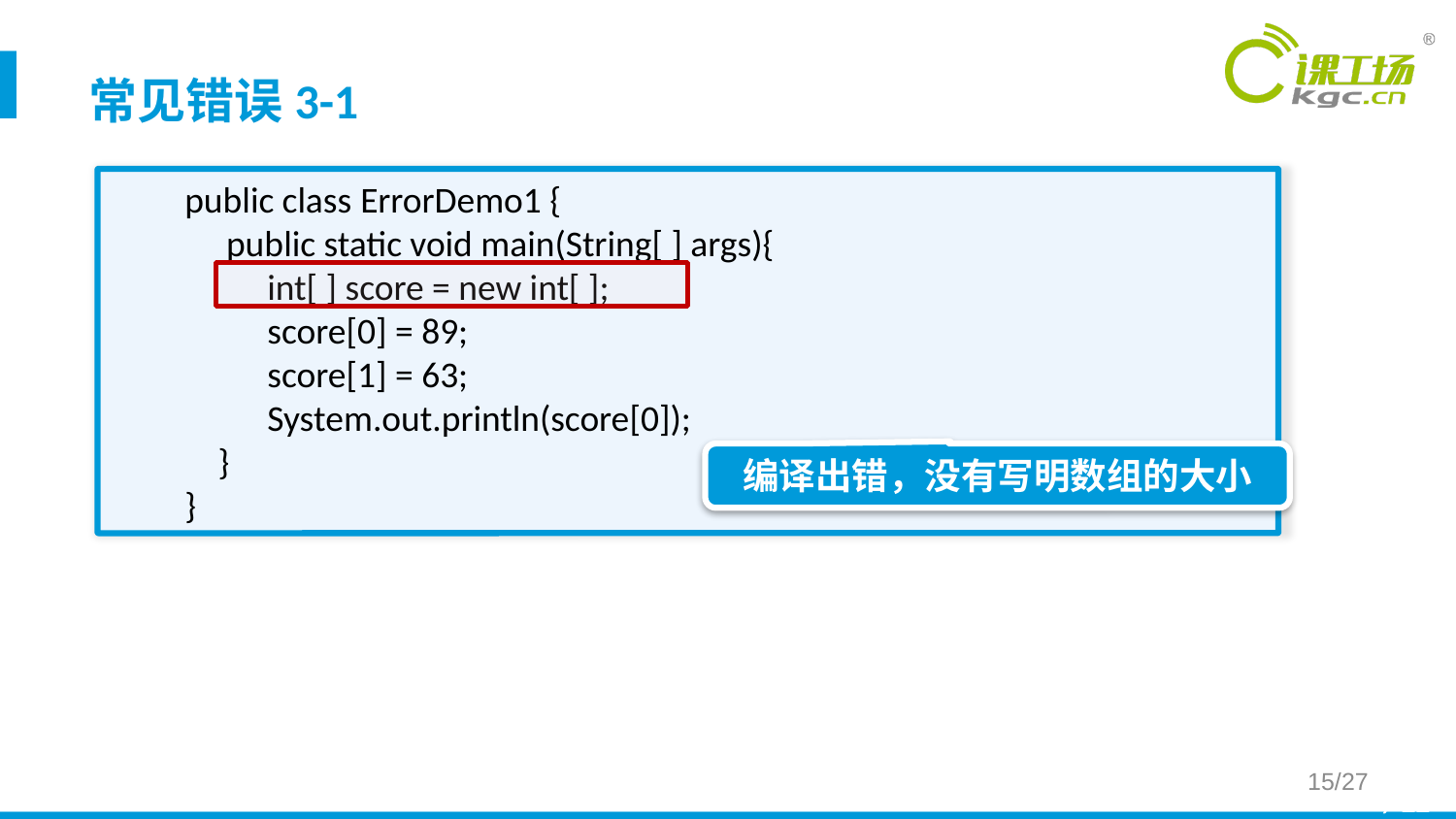

常见错误3-1

public class ErrorDemo1 {
     public static void main(String[ ] args){
          int[ ] score = new int[ ];
          score[0] = 89;
          score[1] = 63;
          System.out.println(score[0]);
    }
}

编译出错，没有写明数组的大小
15/27
* / 22